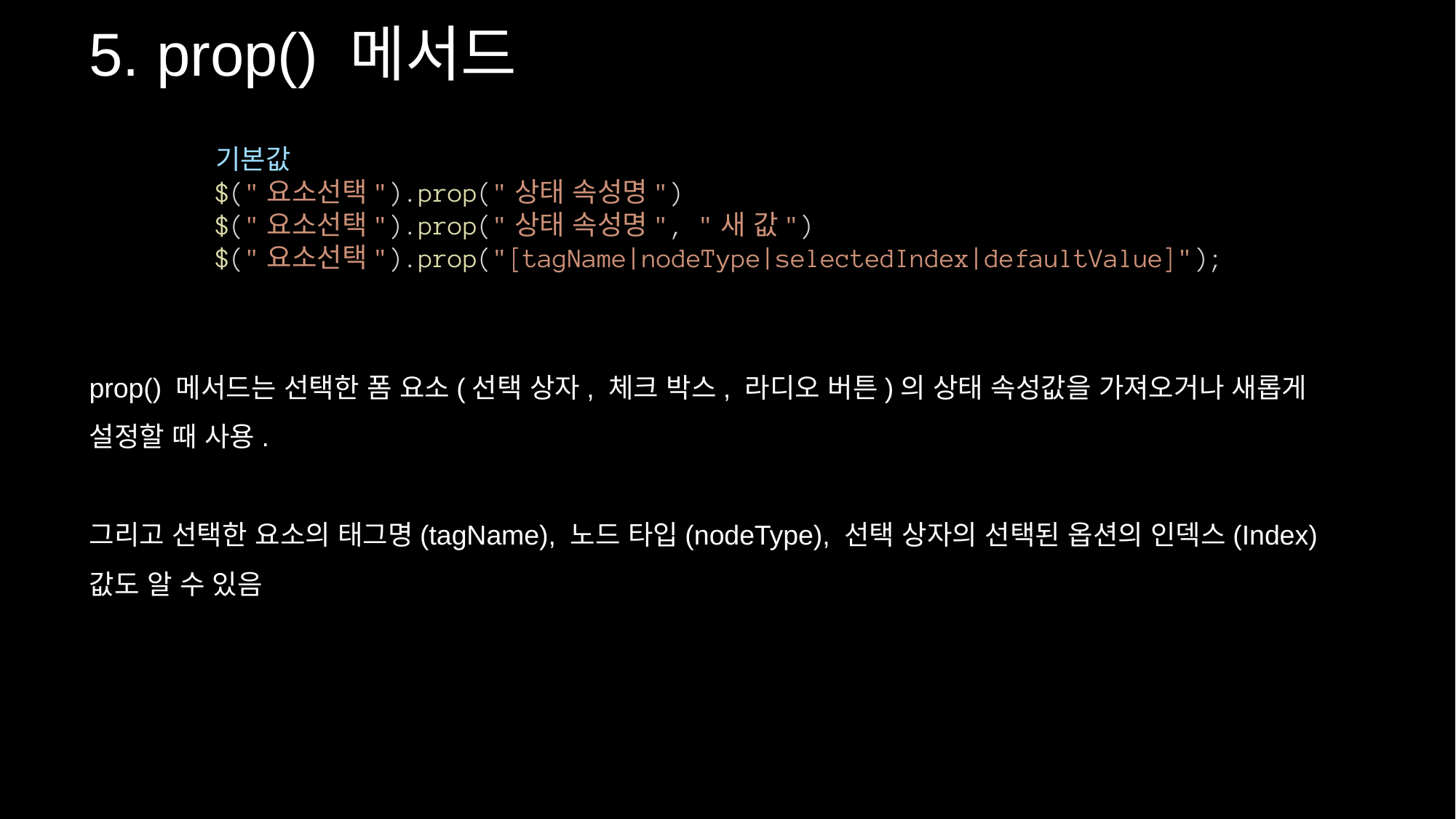

5. prop() 메서드
기본값
$("요소선택").prop("상태 속성명")
$("요소선택").prop("상태 속성명", "새 값")
$("요소선택").prop("[tagName|nodeType|selectedIndex|defaultValue]");
prop() 메서드는 선택한 폼 요소(선택 상자, 체크 박스, 라디오 버튼)의 상태 속성값을 가져오거나 새롭게 설정할 때 사용.

그리고 선택한 요소의 태그명(tagName), 노드 타입(nodeType), 선택 상자의 선택된 옵션의 인덱스(Index)값도 알 수 있음